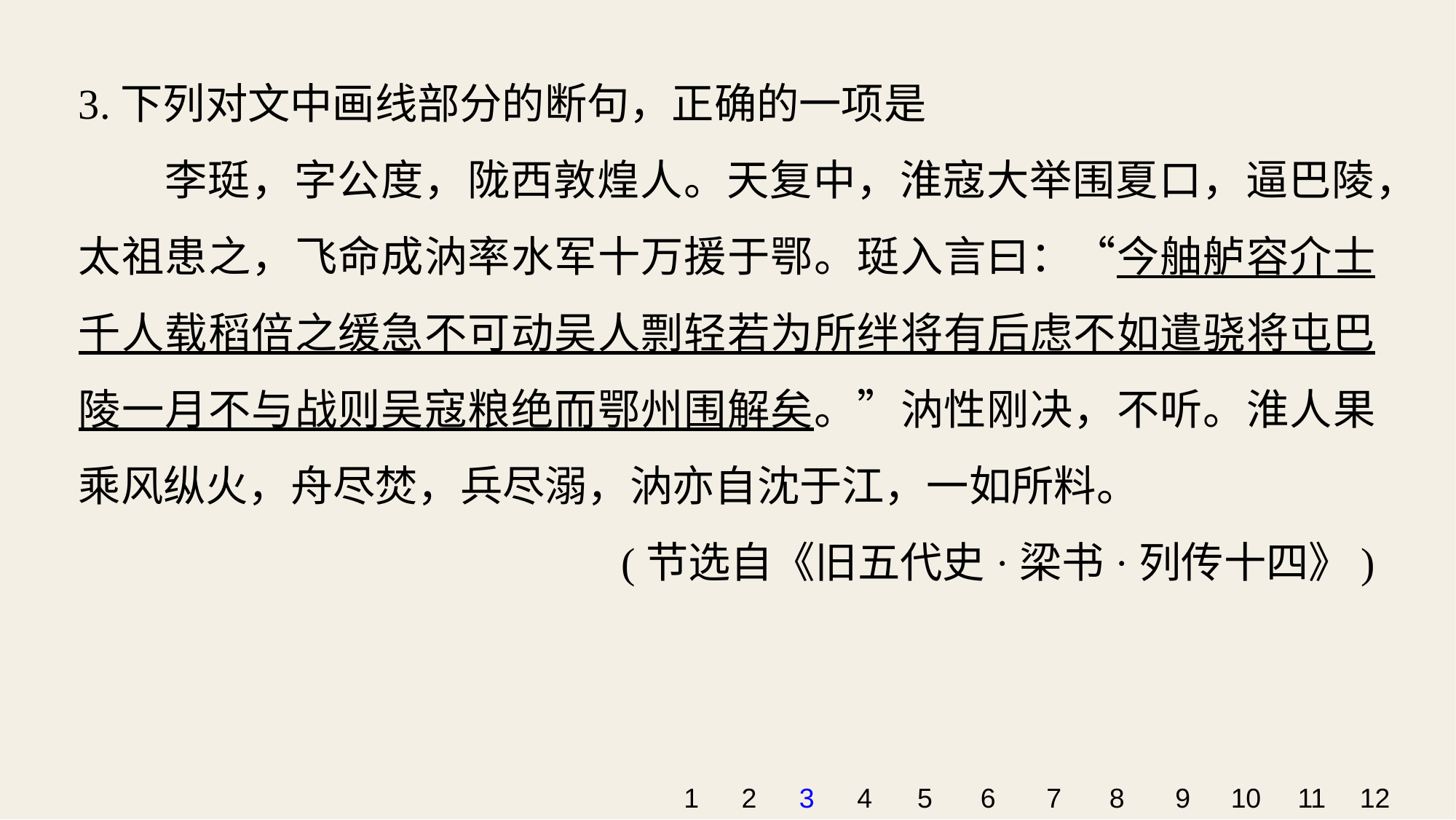

3.下列对文中画线部分的断句，正确的一项是
李珽，字公度，陇西敦煌人。天复中，淮寇大举围夏口，逼巴陵，太祖患之，飞命成汭率水军十万援于鄂。珽入言曰：“今舳舻容介士千人载稻倍之缓急不可动吴人剽轻若为所绊将有后虑不如遣骁将屯巴陵一月不与战则吴寇粮绝而鄂州围解矣。”汭性刚决，不听。淮人果乘风纵火，舟尽焚，兵尽溺，汭亦自沈于江，一如所料。
(节选自《旧五代史·梁书·列传十四》)
1
2
3
4
5
6
7
8
9
10
11
12